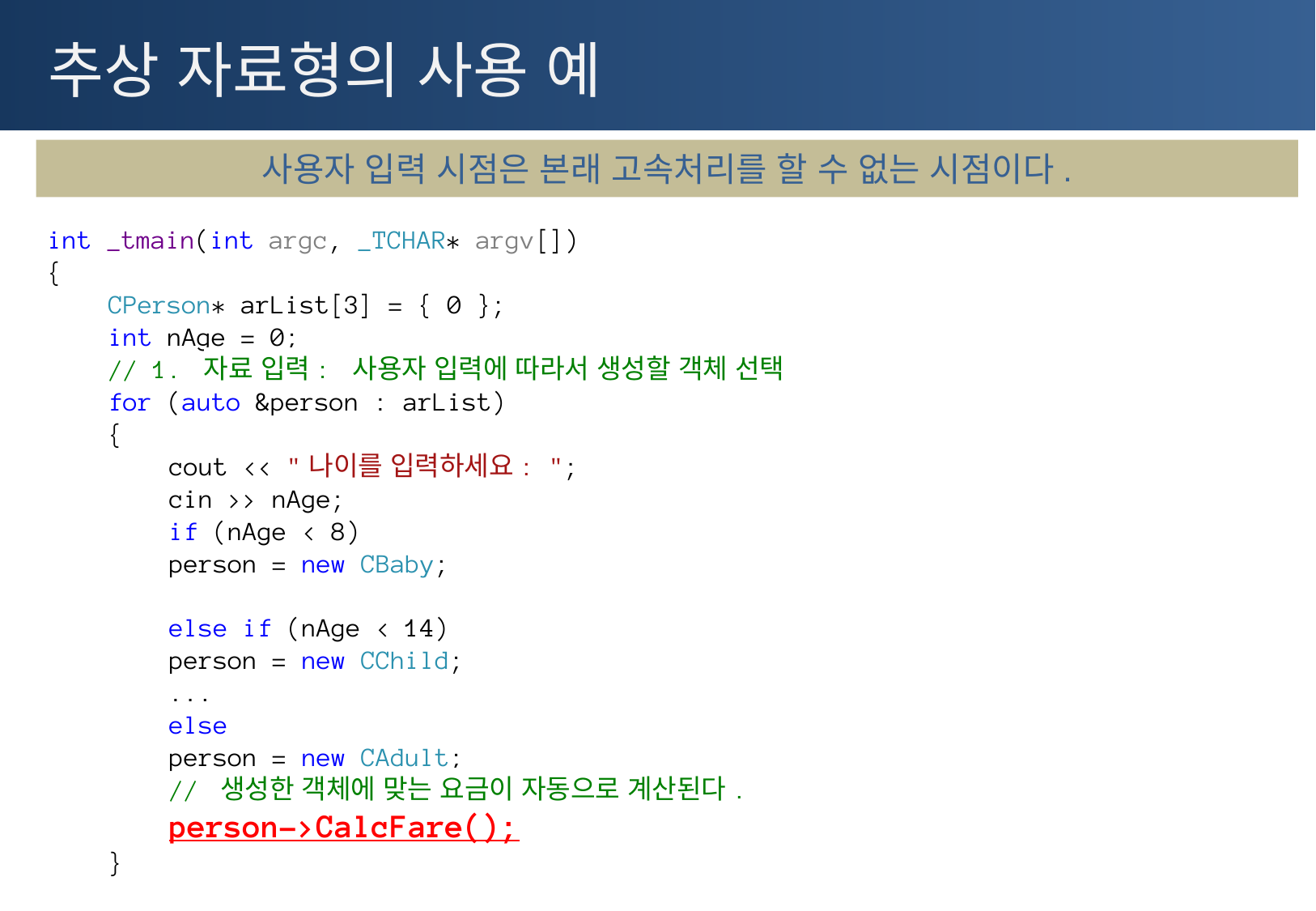

# 추상 자료형의 사용 예
사용자 입력 시점은 본래 고속처리를 할 수 없는 시점이다.
int _tmain(int argc, _TCHAR* argv[])
{
CPerson* arList[3] = { 0 };
int nAge = 0;
// 1. 자료 입력: 사용자 입력에 따라서 생성할 객체 선택
for (auto &person : arList)
{
cout << "나이를 입력하세요: ";
cin >> nAge;
if (nAge < 8)
person = new CBaby;

else if (nAge < 14)
person = new CChild;
...
else
person = new CAdult;
// 생성한 객체에 맞는 요금이 자동으로 계산된다.
person->CalcFare();
}